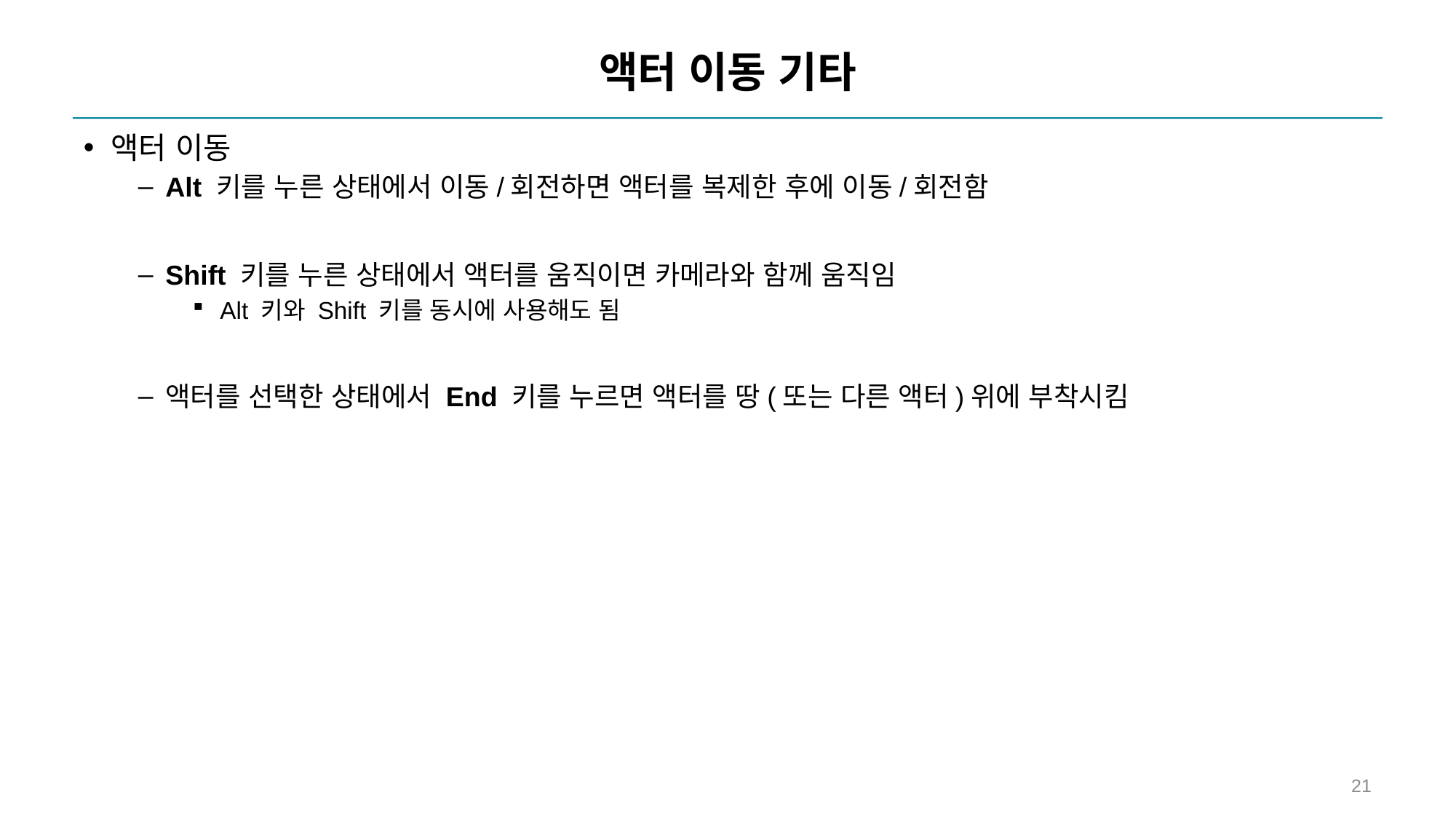

# 액터 이동 기타
액터 이동
Alt 키를 누른 상태에서 이동/회전하면 액터를 복제한 후에 이동/회전함

Shift 키를 누른 상태에서 액터를 움직이면 카메라와 함께 움직임
Alt 키와 Shift 키를 동시에 사용해도 됨

액터를 선택한 상태에서 End 키를 누르면 액터를 땅(또는 다른 액터)위에 부착시킴
21